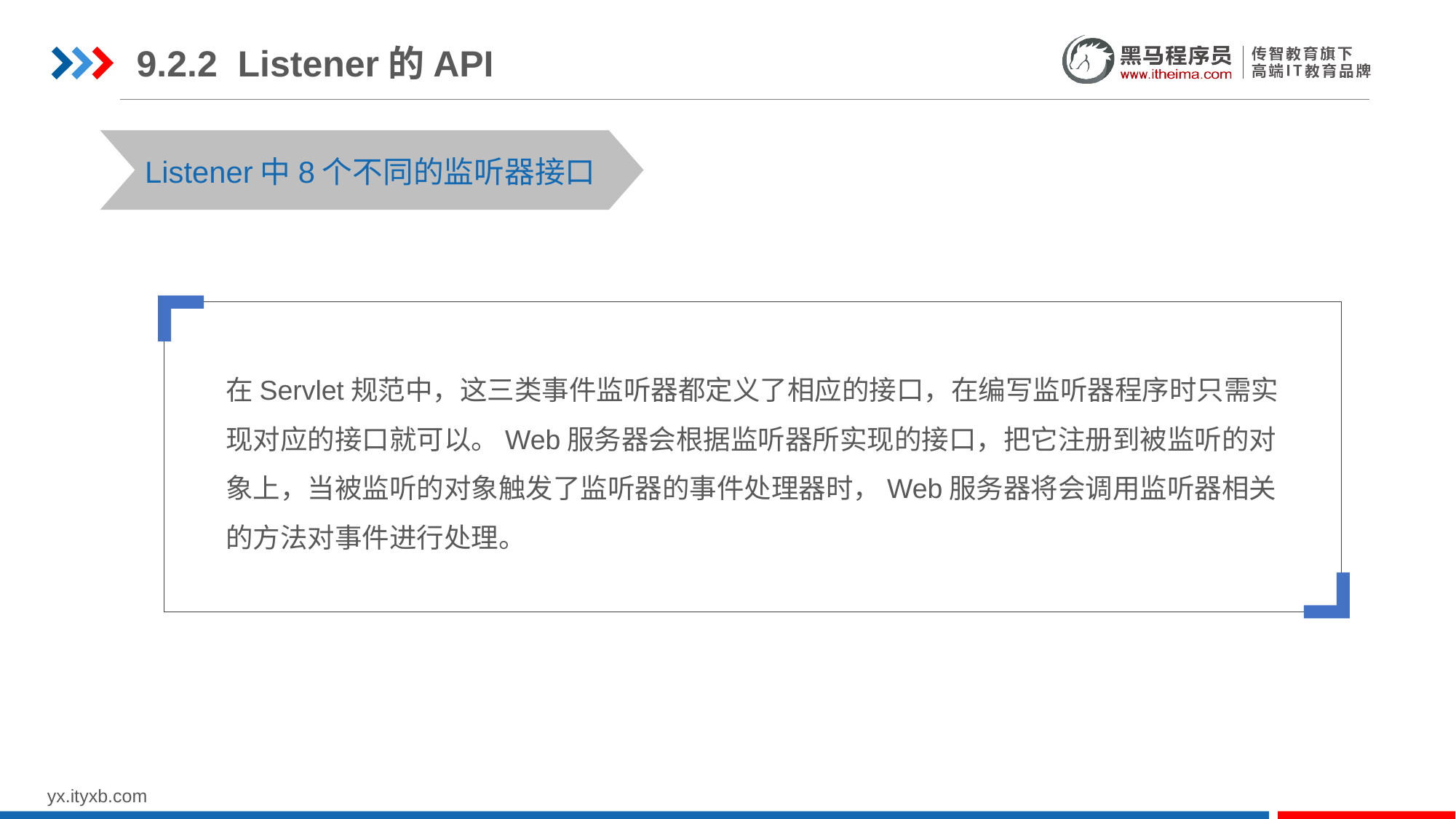

9.2.2  Listener的API

Listener中8个不同的监听器接口

在Servlet规范中，这三类事件监听器都定义了相应的接口，在编写监听器程序时只需实现对应的接口就可以。Web服务器会根据监听器所实现的接口，把它注册到被监听的对象上，当被监听的对象触发了监听器的事件处理器时，Web服务器将会调用监听器相关的方法对事件进行处理。